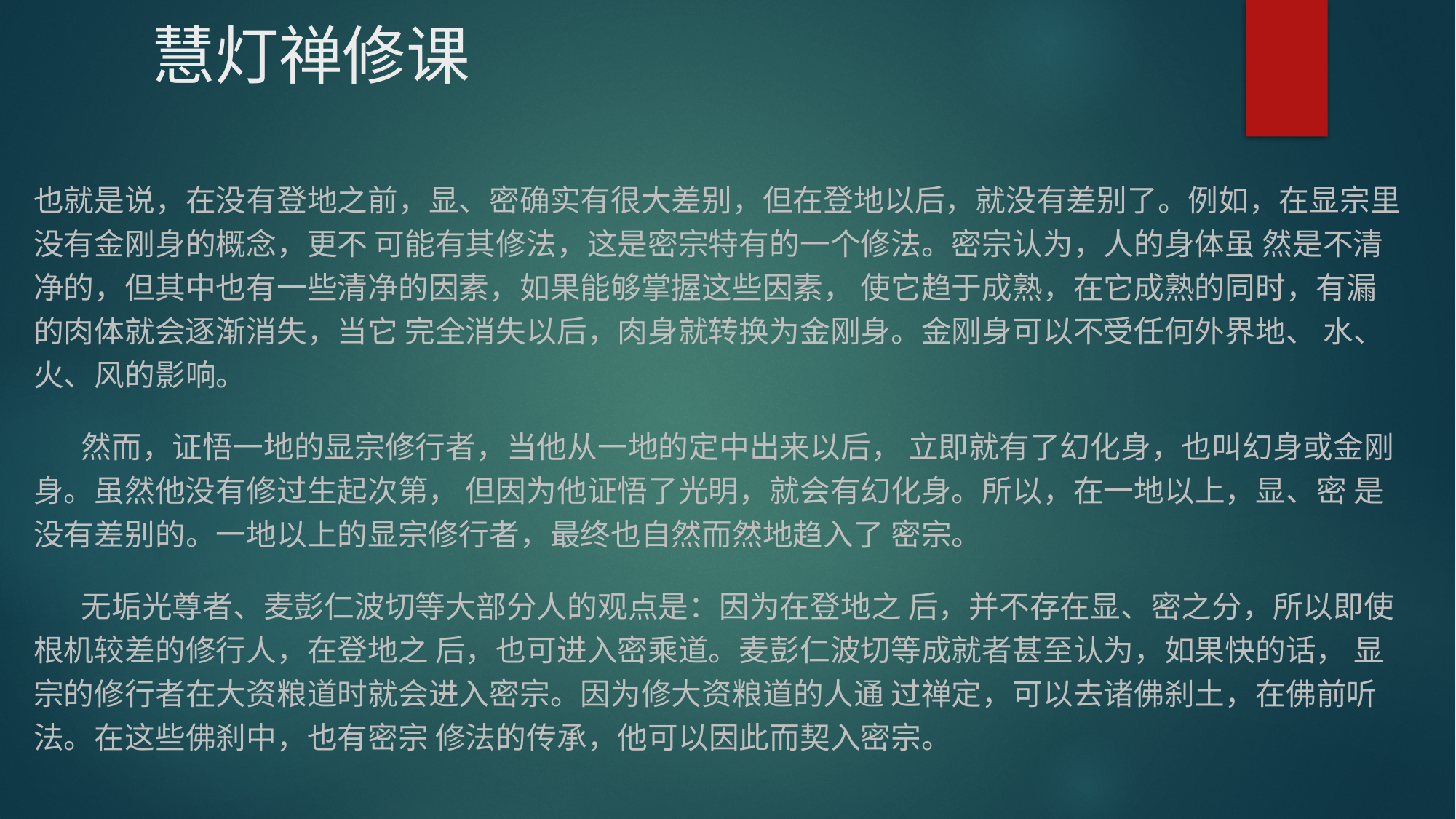

慧灯禅修课

也就是说，在没有登地之前，显、密确实有很大差别，但在登地以后，就没有差别了。例如，在显宗里没有金刚身的概念，更不 可能有其修法，这是密宗特有的一个修法。密宗认为，人的身体虽 然是不清净的，但其中也有一些清净的因素，如果能够掌握这些因素， 使它趋于成熟，在它成熟的同时，有漏的肉体就会逐渐消失，当它 完全消失以后，肉身就转换为金刚身。金刚身可以不受任何外界地、 水、火、风的影响。
      然而，证悟一地的显宗修行者，当他从一地的定中出来以后， 立即就有了幻化身，也叫幻身或金刚身。虽然他没有修过生起次第， 但因为他证悟了光明，就会有幻化身。所以，在一地以上，显、密 是没有差别的。一地以上的显宗修行者，最终也自然而然地趋入了 密宗。
      无垢光尊者、麦彭仁波切等大部分人的观点是：因为在登地之 后，并不存在显、密之分，所以即使根机较差的修行人，在登地之 后，也可进入密乘道。麦彭仁波切等成就者甚至认为，如果快的话， 显宗的修行者在大资粮道时就会进入密宗。因为修大资粮道的人通 过禅定，可以去诸佛刹土，在佛前听法。在这些佛刹中，也有密宗 修法的传承，他可以因此而契入密宗。